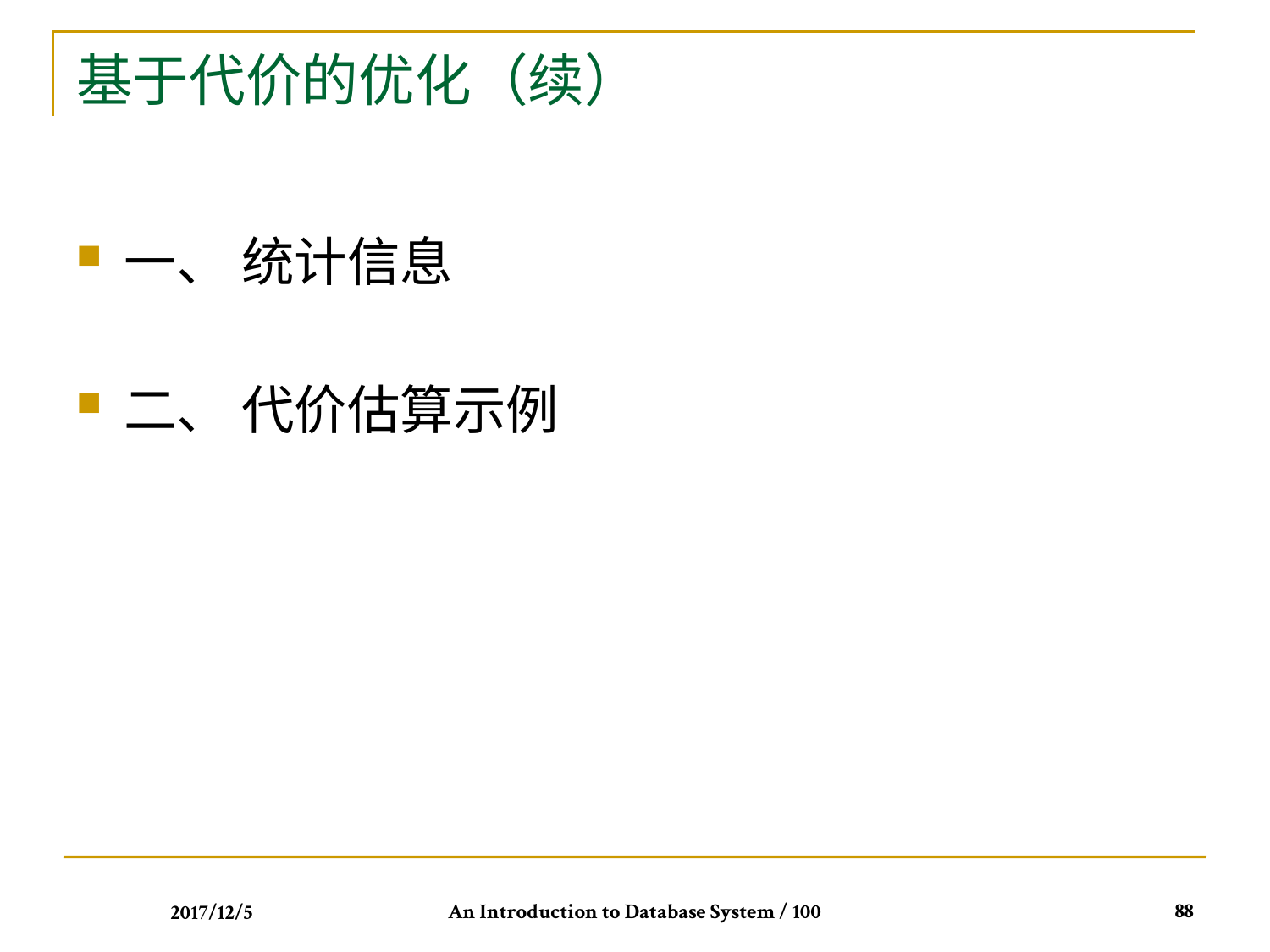

# 基于代价的优化（续）
一、 统计信息

二、 代价估算示例

2017/12/5
88
An Introduction to Database System / 100